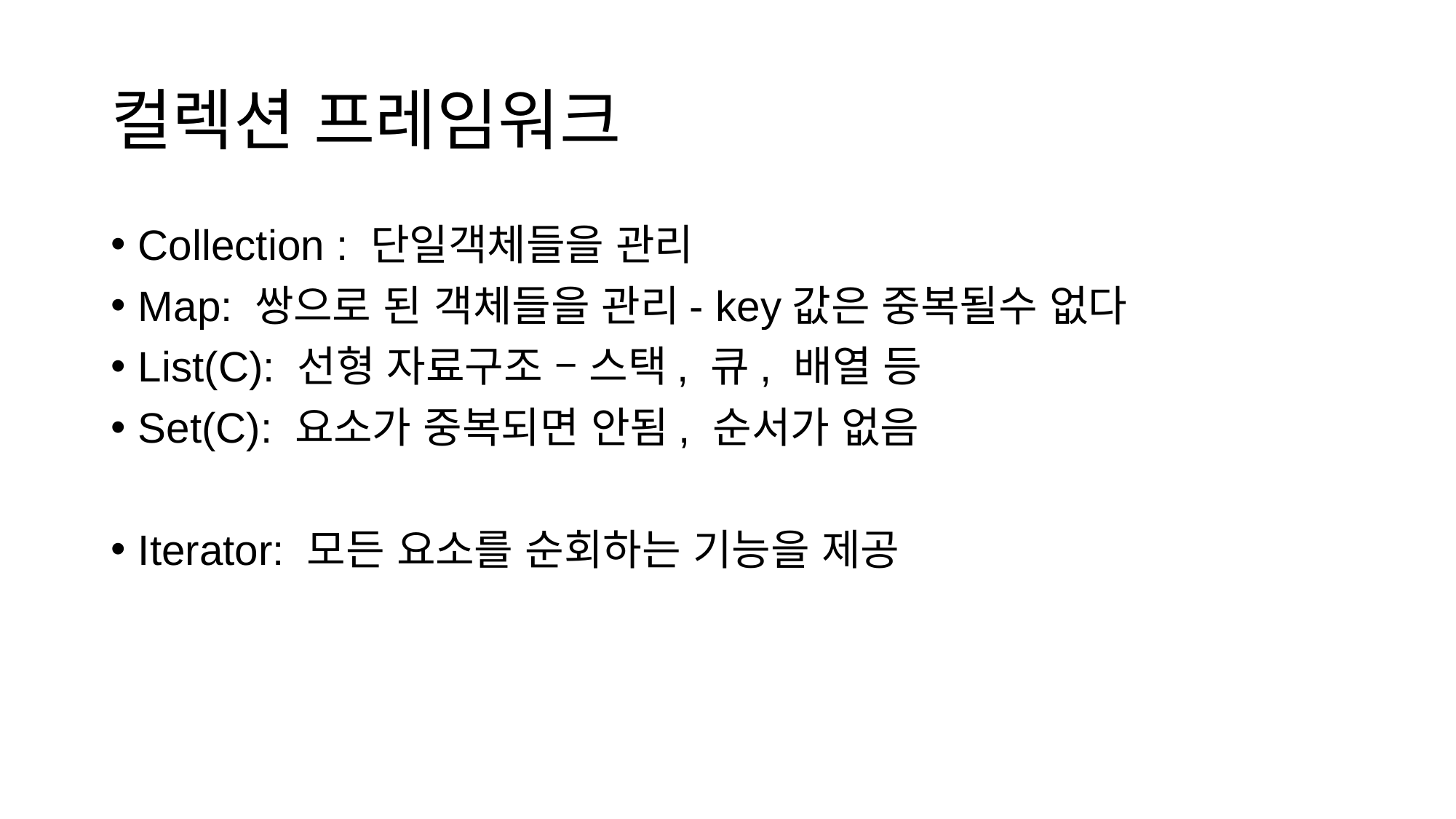

# 컬렉션 프레임워크
Collection : 단일객체들을 관리
Map: 쌍으로 된 객체들을 관리- key값은 중복될수 없다
List(C): 선형 자료구조 – 스택, 큐, 배열 등
Set(C): 요소가 중복되면 안됨, 순서가 없음

Iterator: 모든 요소를 순회하는 기능을 제공